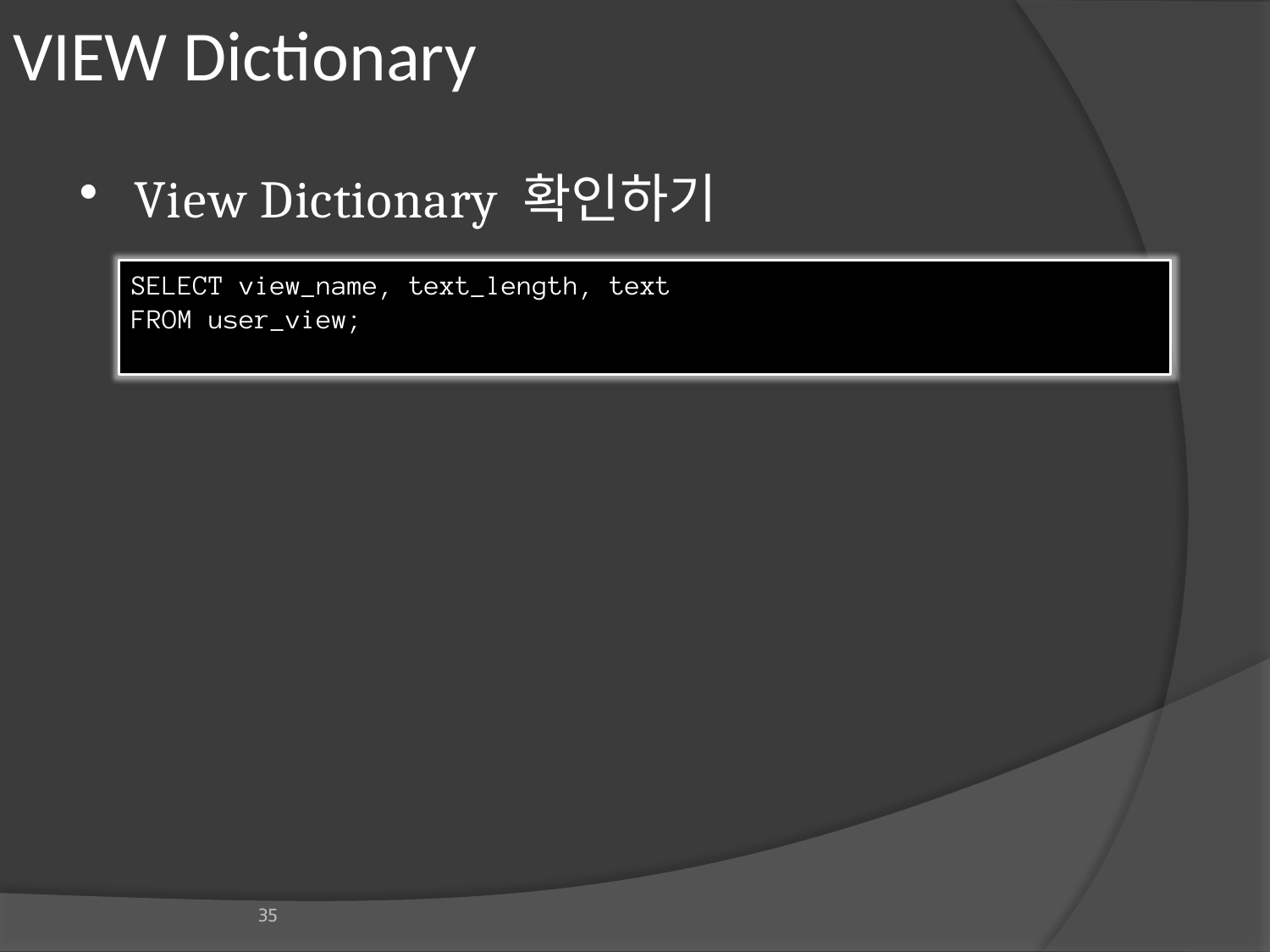

# VIEW Dictionary
View Dictionary 확인하기

SELECT view_name, text_length, text
FROM user_view;

35